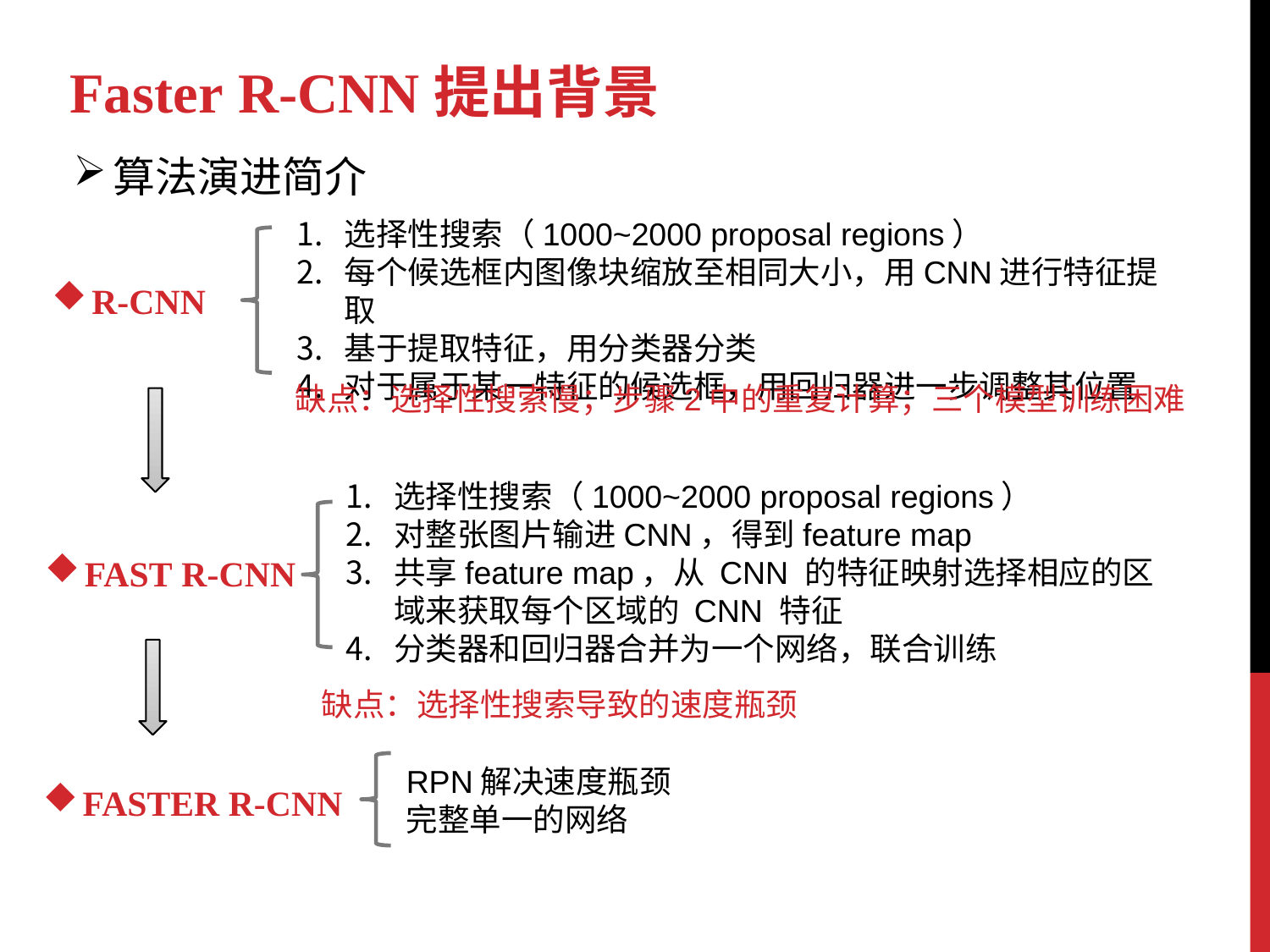

Faster R-CNN提出背景
算法演进简介
选择性搜索（1000~2000 proposal regions）
每个候选框内图像块缩放至相同大小，用CNN进行特征提取
基于提取特征，用分类器分类
对于属于某一特征的候选框，用回归器进一步调整其位置

R-CNN
缺点：选择性搜索慢；步骤2中的重复计算；三个模型训练困难

选择性搜索（1000~2000 proposal regions）
对整张图片输进CNN，得到feature map
共享feature map，从 CNN 的特征映射选择相应的区域来获取每个区域的 CNN 特征
分类器和回归器合并为一个网络，联合训练

FAST R-CNN
缺点：选择性搜索导致的速度瓶颈

RPN解决速度瓶颈
完整单一的网络
FASTER R-CNN